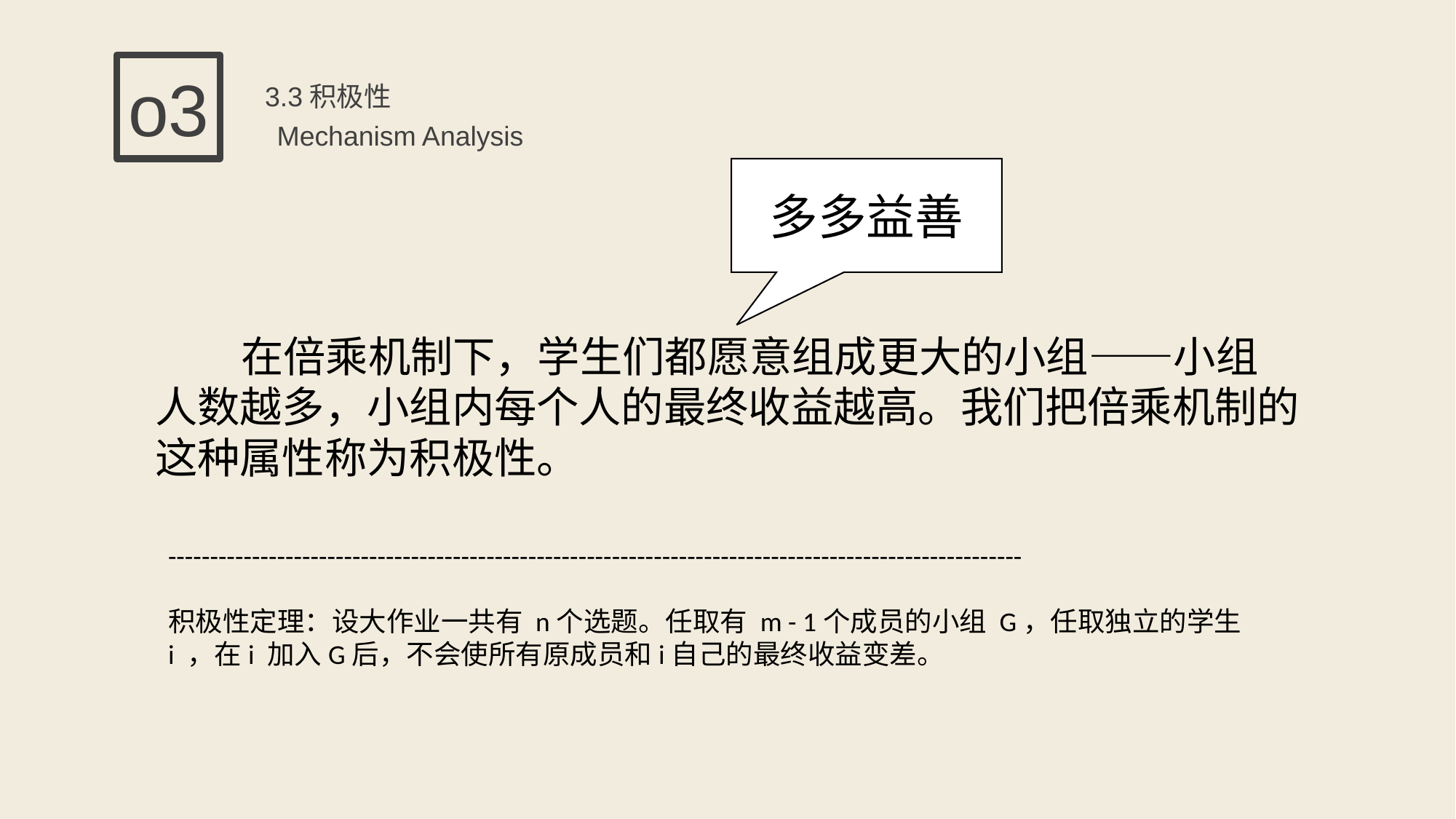

3.3积极性

o3
Mechanism Analysis
多多益善
        在倍乘机制下，学生们都愿意组成更大的小组——小组人数越多，小组内每个人的最终收益越高。我们把倍乘机制的这种属性称为积极性。

------------------------------------------------------------------------------------------------------

积极性定理：设大作业一共有 n个选题。任取有 m - 1个成员的小组 G，任取独立的学生 i ，在i 加入G后，不会使所有原成员和i自己的最终收益变差。